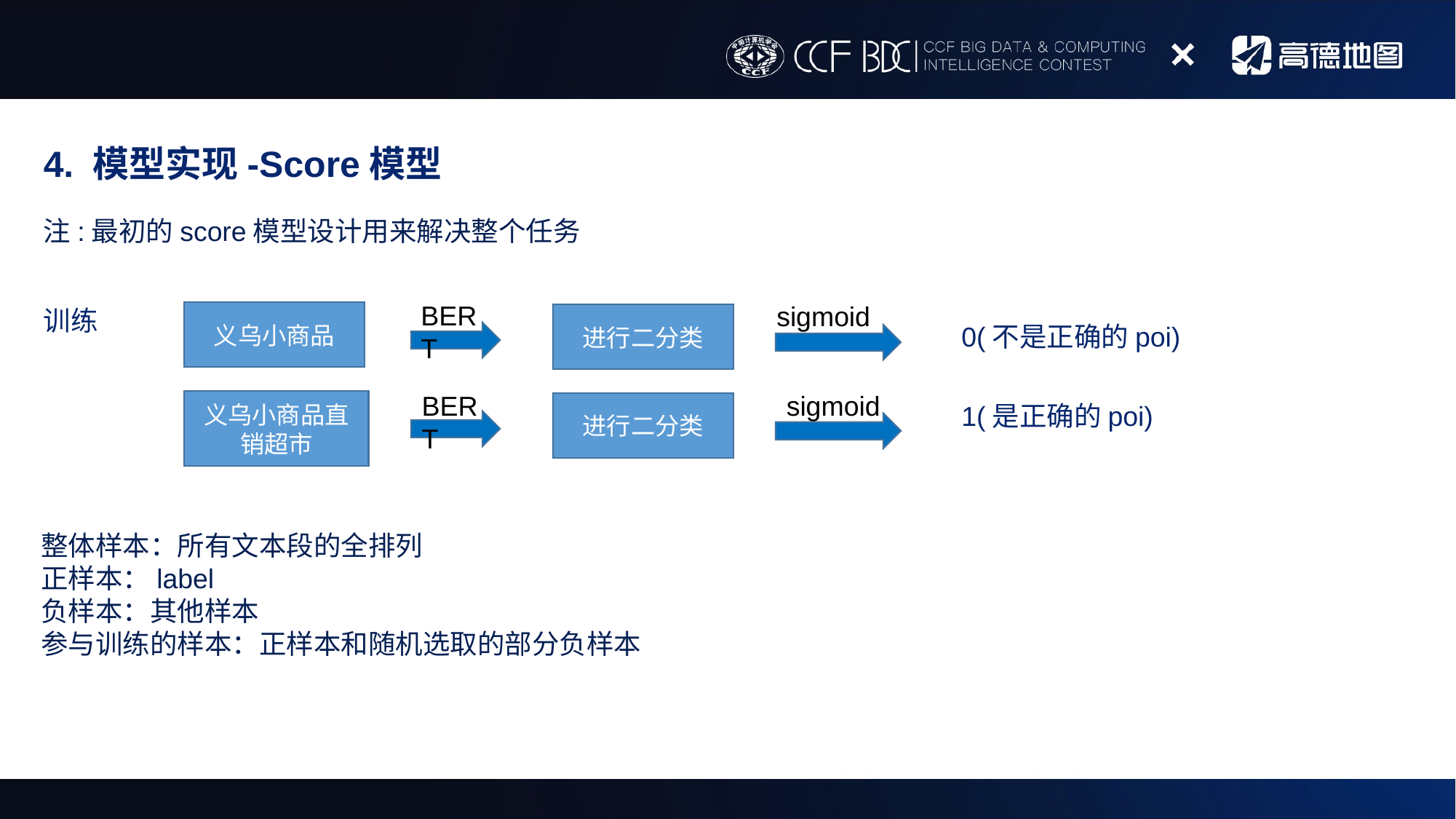

4. 模型实现-Score模型
注:最初的score模型设计用来解决整个任务

BERT
sigmoid

训练
义乌小商品
进行二分类
0(不是正确的poi)

sigmoid
BERT

义乌小商品直销超市
进行二分类
1(是正确的poi)
整体样本：所有文本段的全排列
正样本：label
负样本：其他样本
参与训练的样本：正样本和随机选取的部分负样本